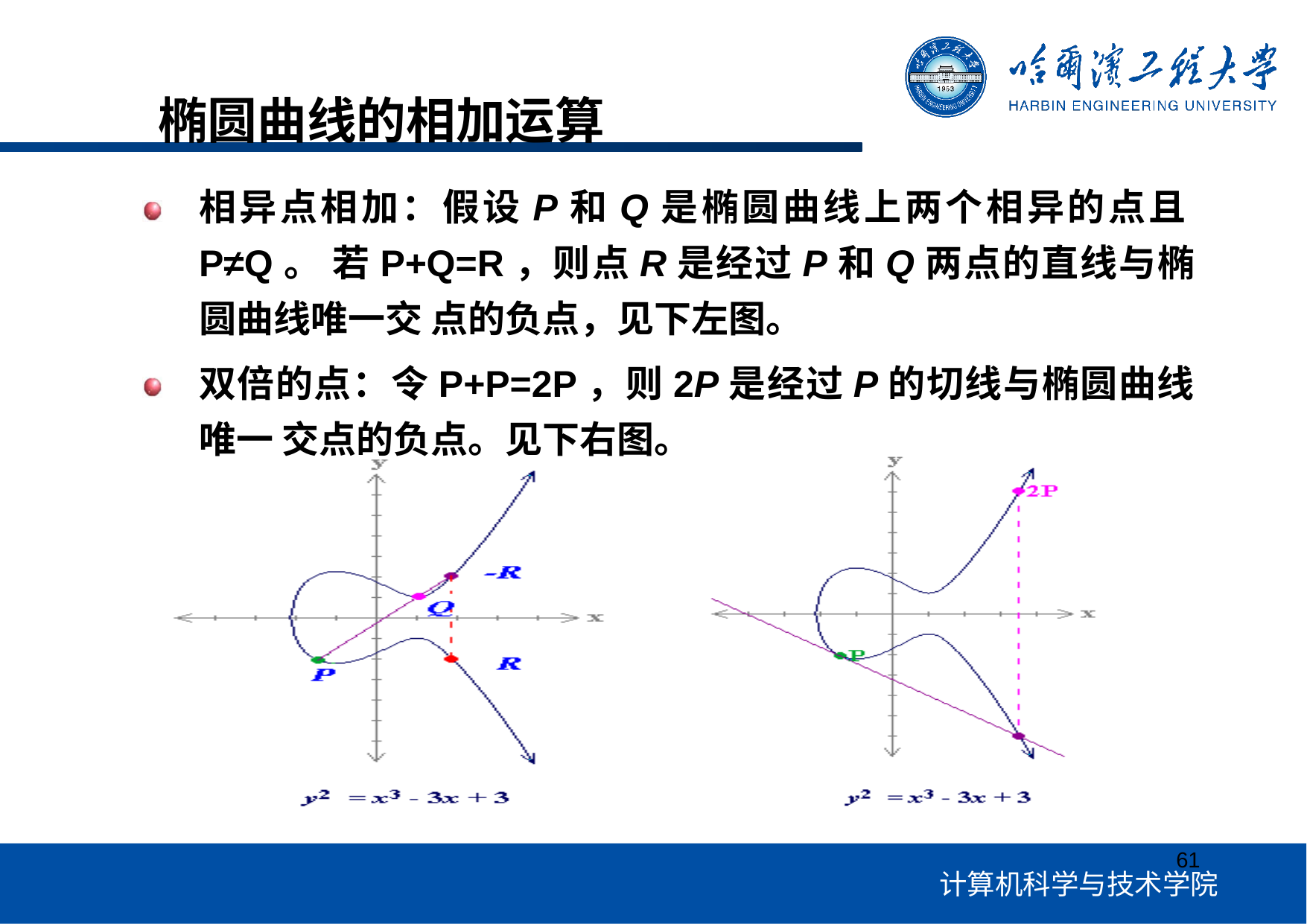

# 椭圆曲线的相加运算
相异点相加：假设P和Q是椭圆曲线上两个相异的点且P≠Q。 若P+Q=R，则点R是经过P和Q两点的直线与椭圆曲线唯一交 点的负点，见下左图。
双倍的点：令P+P=2P，则2P是经过P的切线与椭圆曲线唯一 交点的负点。见下右图。

61